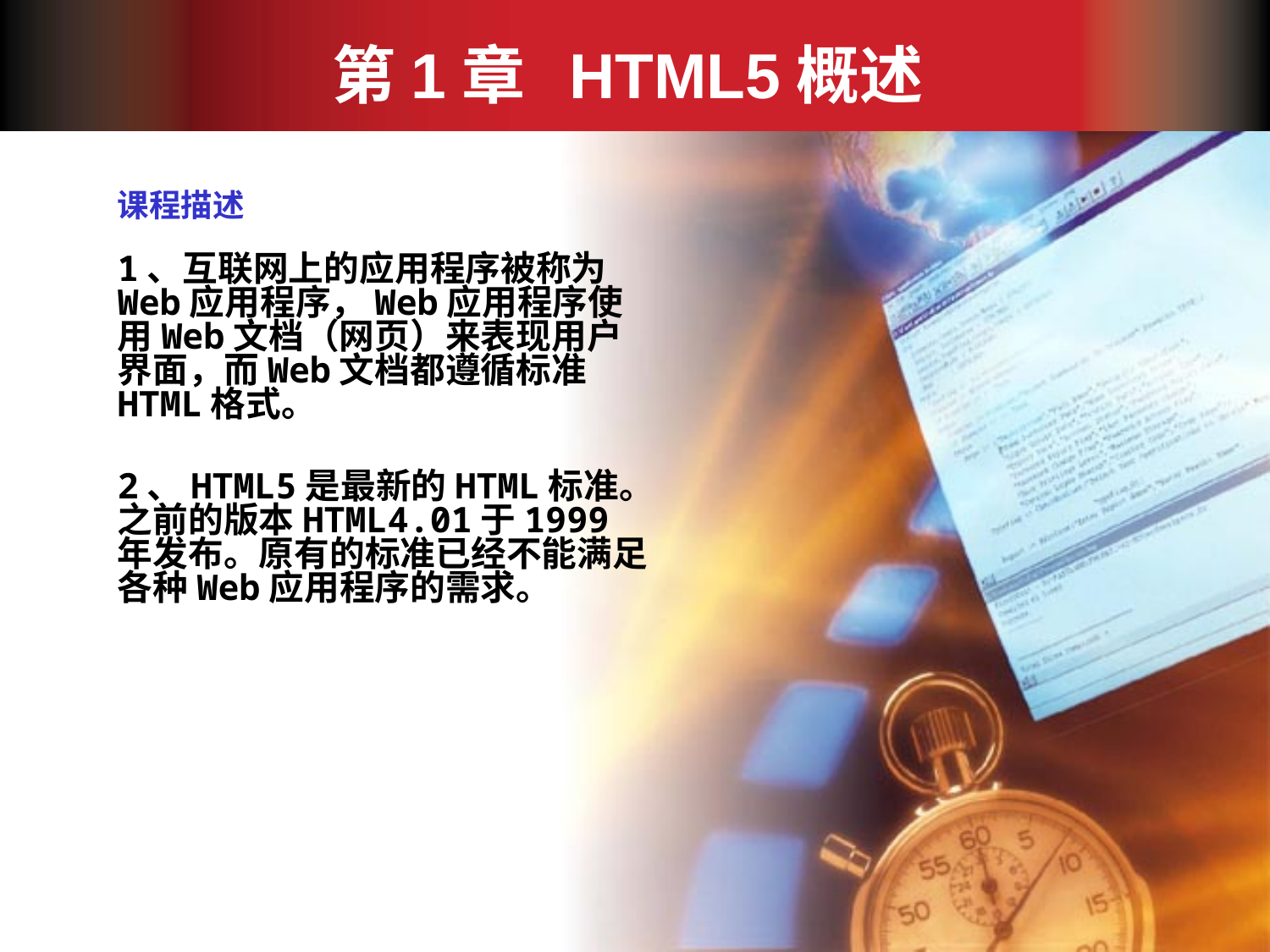

# 第1章  HTML5概述
课程描述

1、互联网上的应用程序被称为Web应用程序，Web应用程序使用Web文档（网页）来表现用户界面，而Web文档都遵循标准HTML格式。

2、HTML5是最新的HTML标准。之前的版本HTML4.01于1999年发布。原有的标准已经不能满足各种Web应用程序的需求。